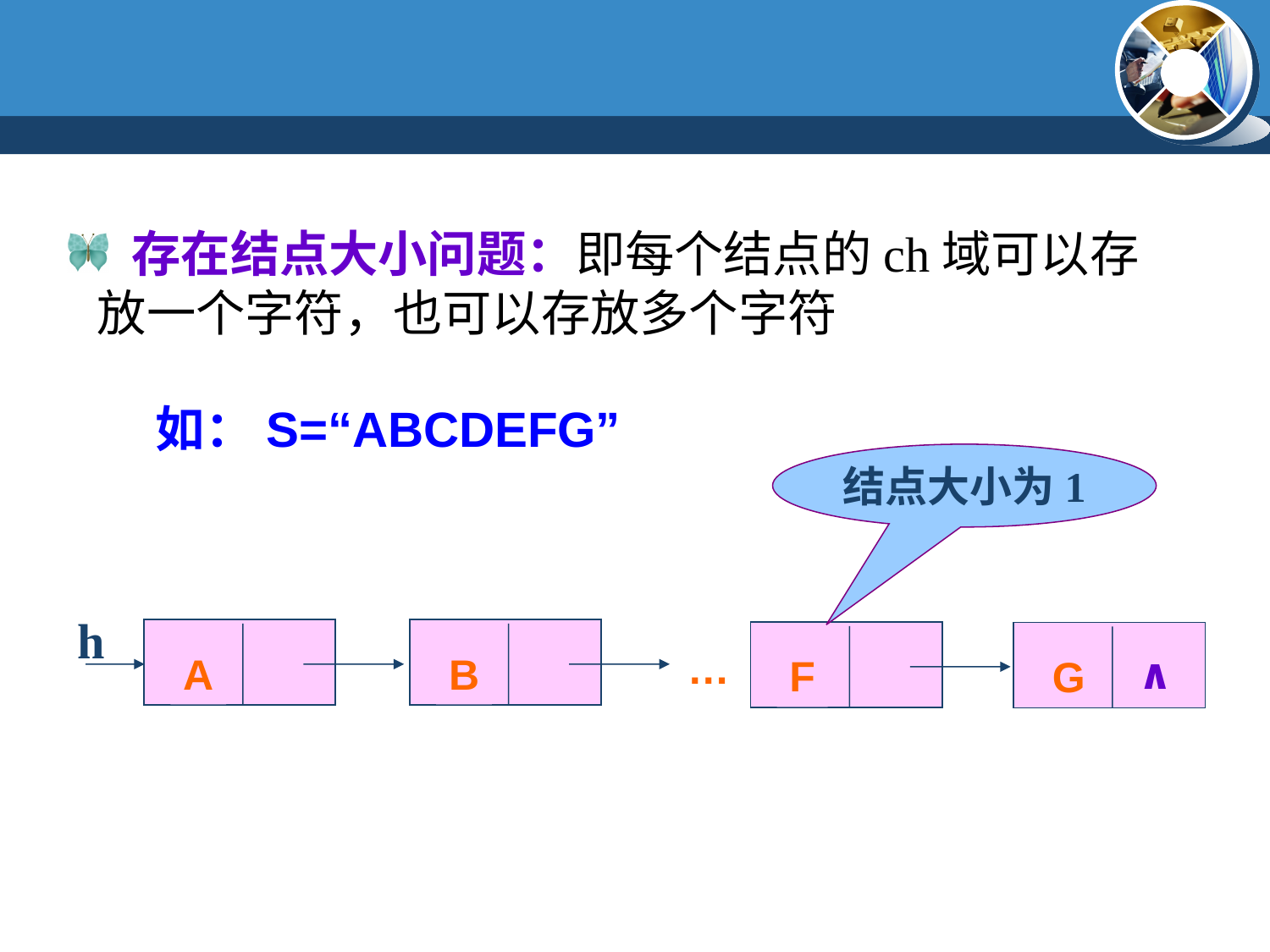

存在结点大小问题：即每个结点的ch域可以存放一个字符，也可以存放多个字符
如：S=“ABCDEFG”
结点大小为1
h

A

B

F

G
…
∧